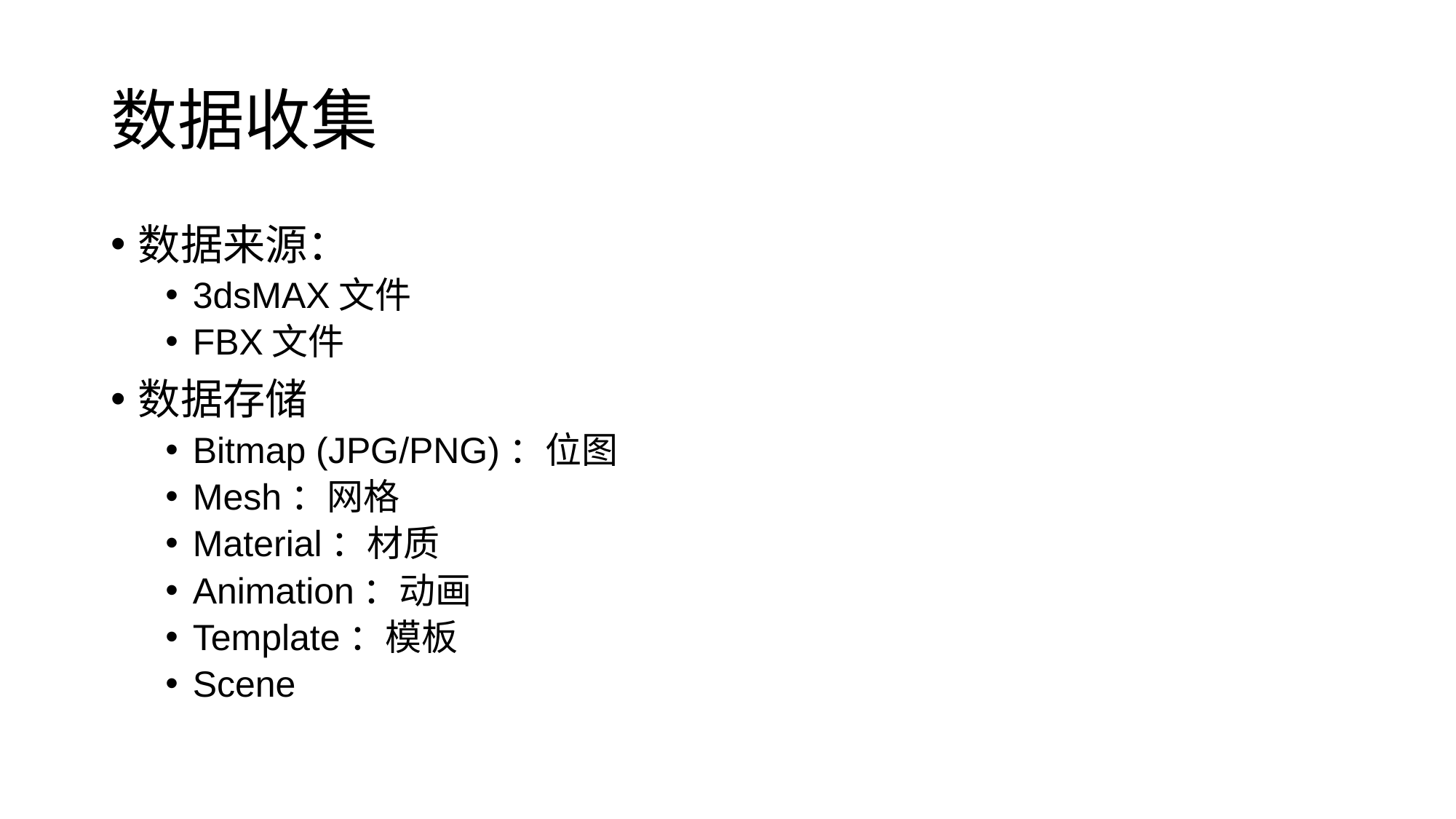

# 数据收集
数据来源：
3dsMAX文件
FBX文件
数据存储
Bitmap (JPG/PNG)：位图
Mesh：网格
Material：材质
Animation：动画
Template：模板
Scene